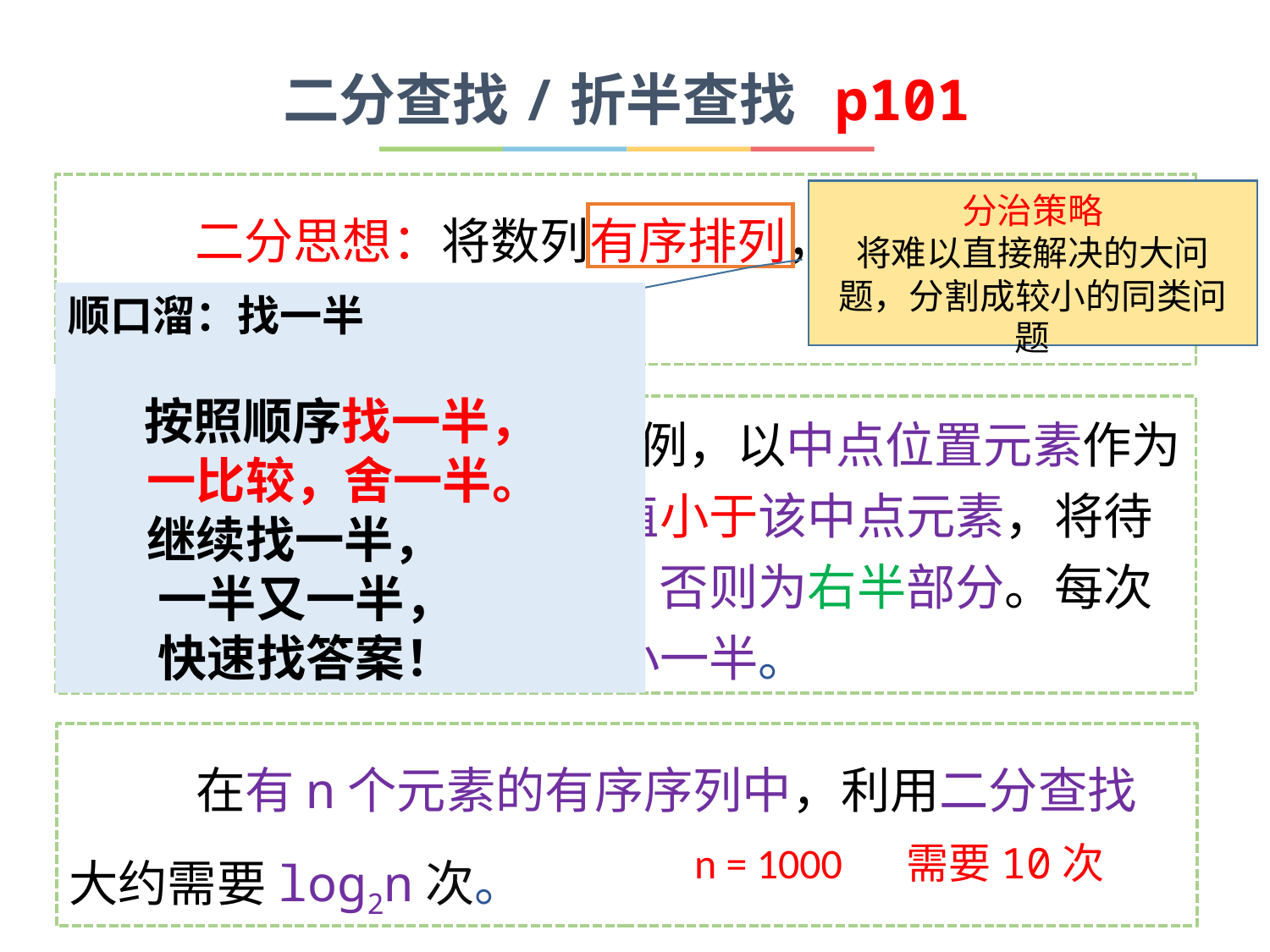

二分查找/折半查找  p101

	二分思想：将数列有序排列，采用跳跃的方式查找数据。
分治策略
将难以直接解决的大问题，分割成较小的同类问题

顺口溜：找一半

       按照顺序找一半，
      一比较，舍一半。
      继续找一半，
       一半又一半，
       快速找答案！
	方法：以递增数列为例，以中点位置元素作为比较对象，若要查找元素值小于该中点元素，将待查找序列缩小为左半部分，否则为右半部分。每次比较后都能将查找区间缩小一半。
	在有n个元素的有序序列中，利用二分查找大约需要log2n次。
n = 1000    需要10次